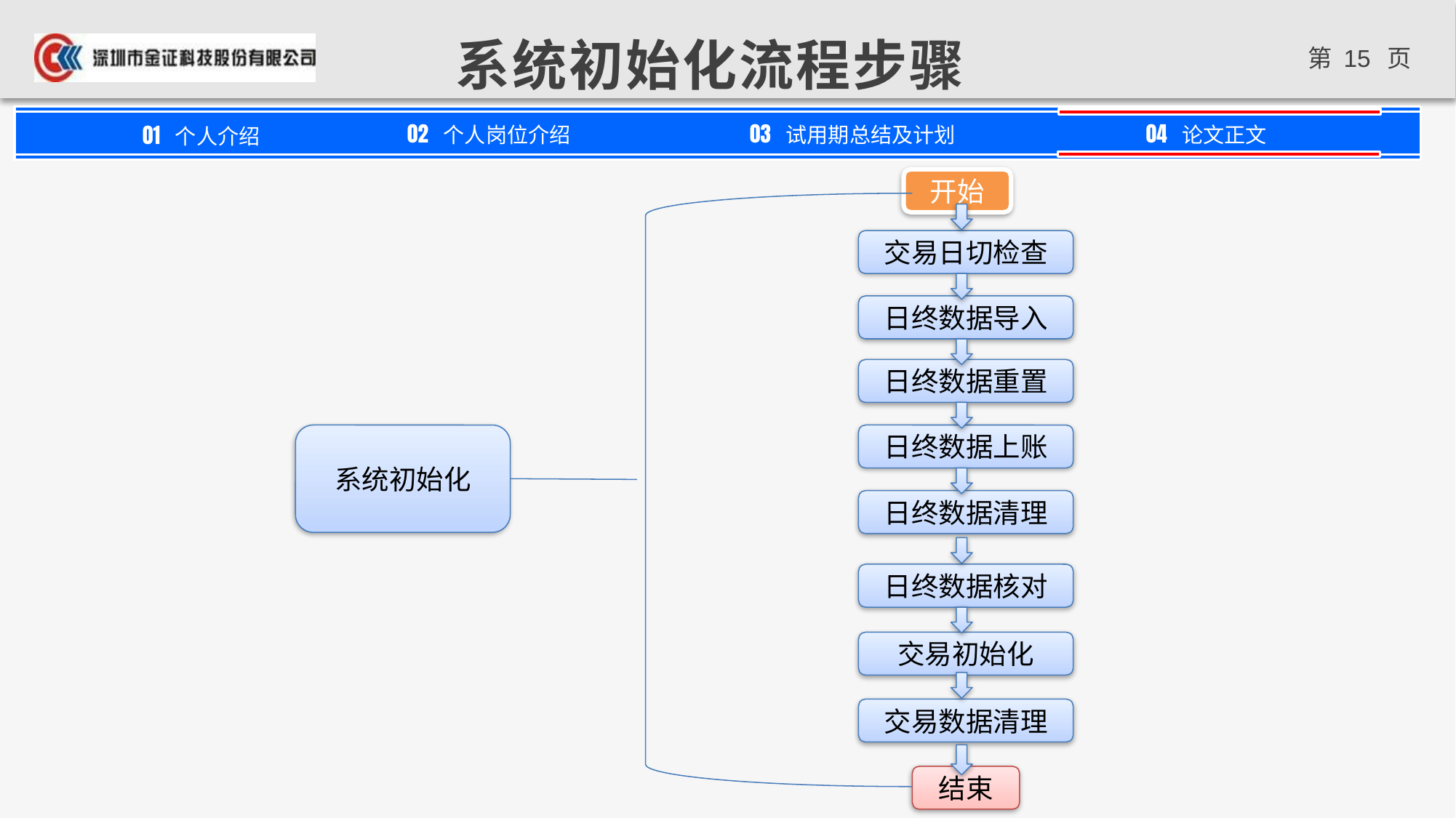

系统初始化流程步骤

开始

交易日切检查

日终数据导入

日终数据重置

系统初始化
日终数据上账

日终数据清理

日终数据核对

交易初始化

交易数据清理

结束